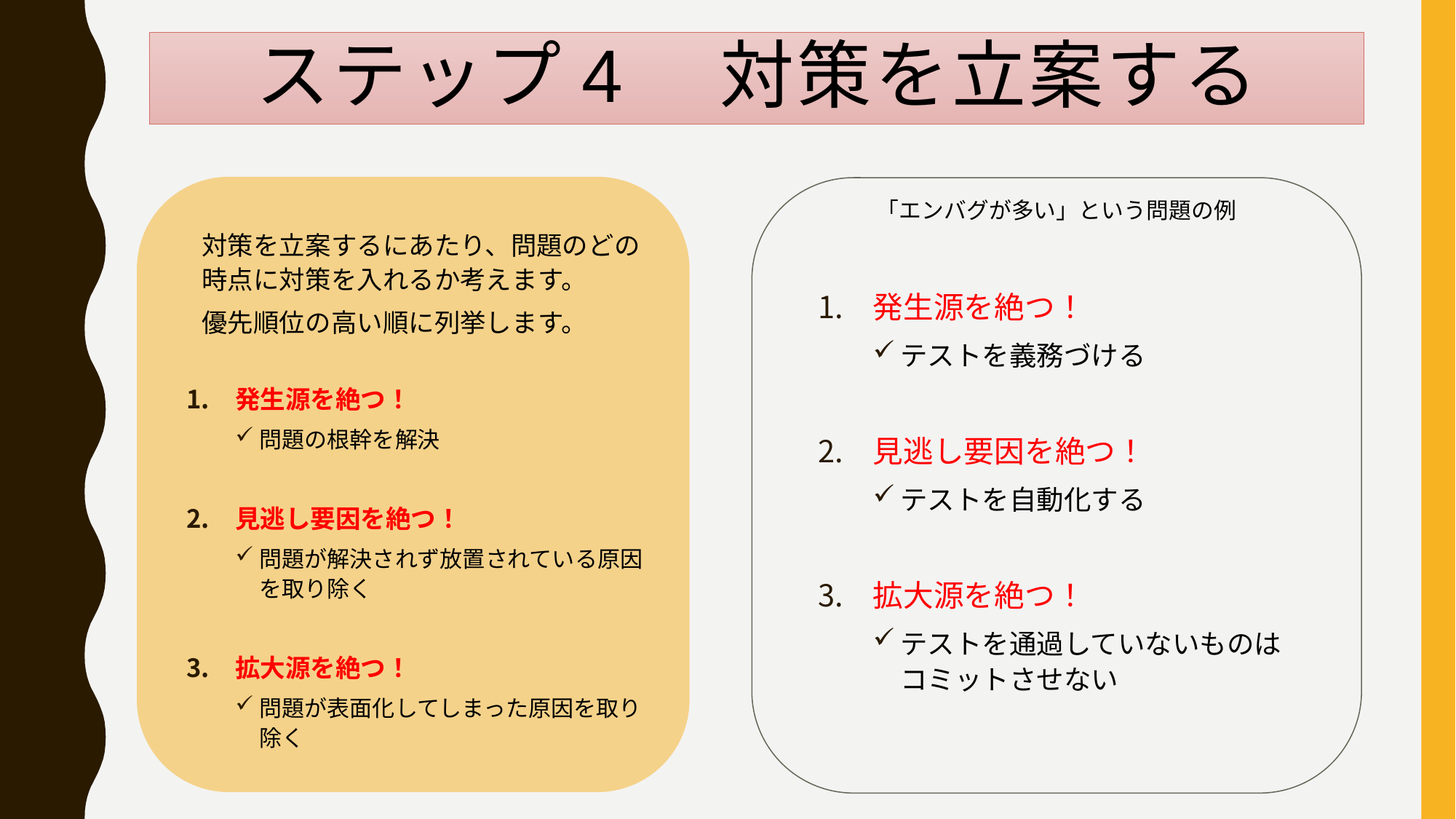

# ステップ4　対策を立案する

「エンバグが多い」という問題の例
対策を立案するにあたり、問題のどの時点に対策を入れるか考えます。
優先順位の高い順に列挙します。
発生源を絶つ！
テストを義務づける

見逃し要因を絶つ！
テストを自動化する

拡大源を絶つ！
テストを通過していないものはコミットさせない
発生源を絶つ！
問題の根幹を解決

見逃し要因を絶つ！
問題が解決されず放置されている原因を取り除く

拡大源を絶つ！
問題が表面化してしまった原因を取り除く